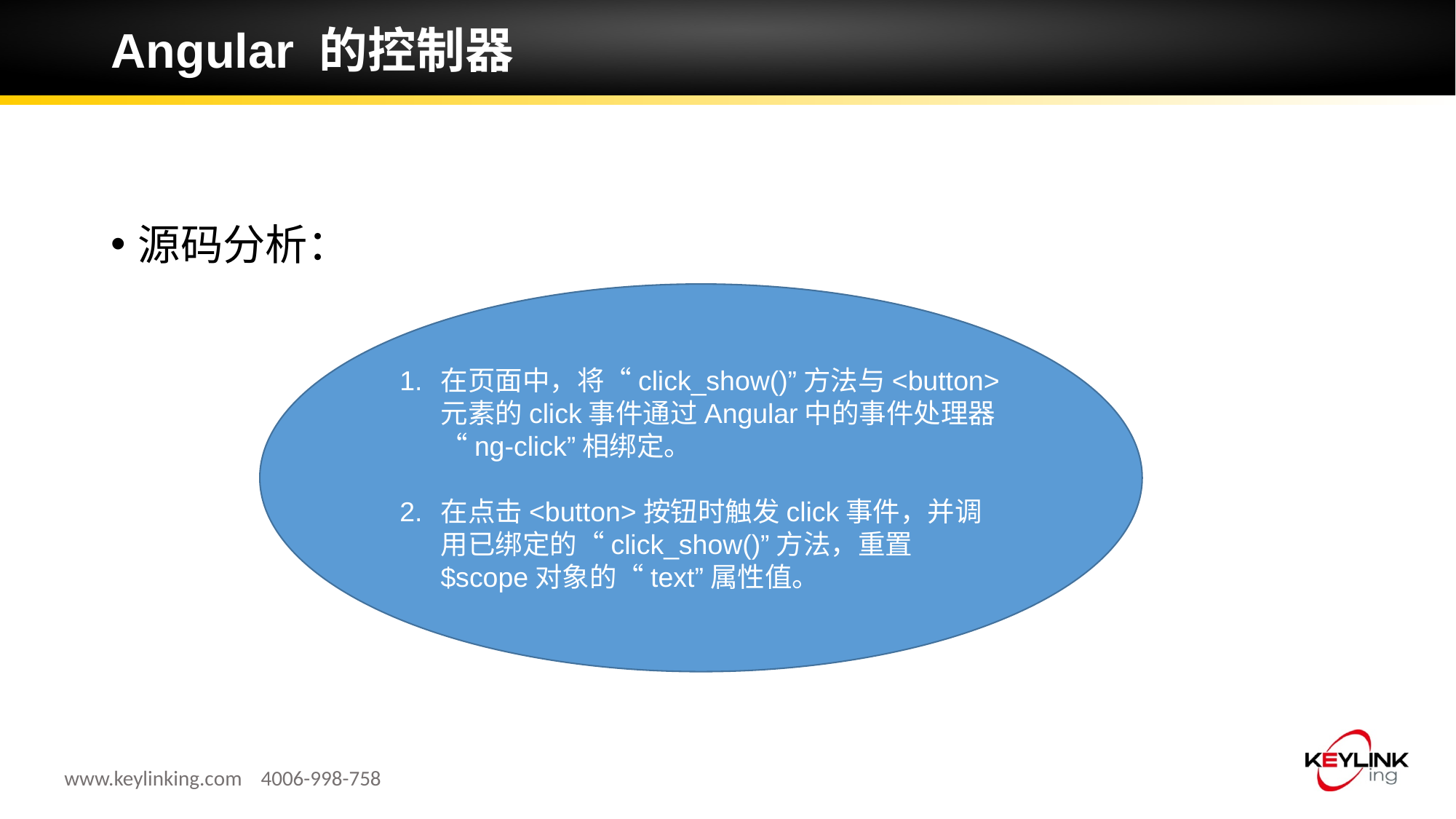

# Angular 的控制器
源码分析：

在页面中，将“click_show()”方法与<button>元素的click事件通过Angular中的事件处理器“ng-click”相绑定。

在点击<button>按钮时触发click事件，并调用已绑定的“click_show()”方法，重置$scope对象的“text”属性值。